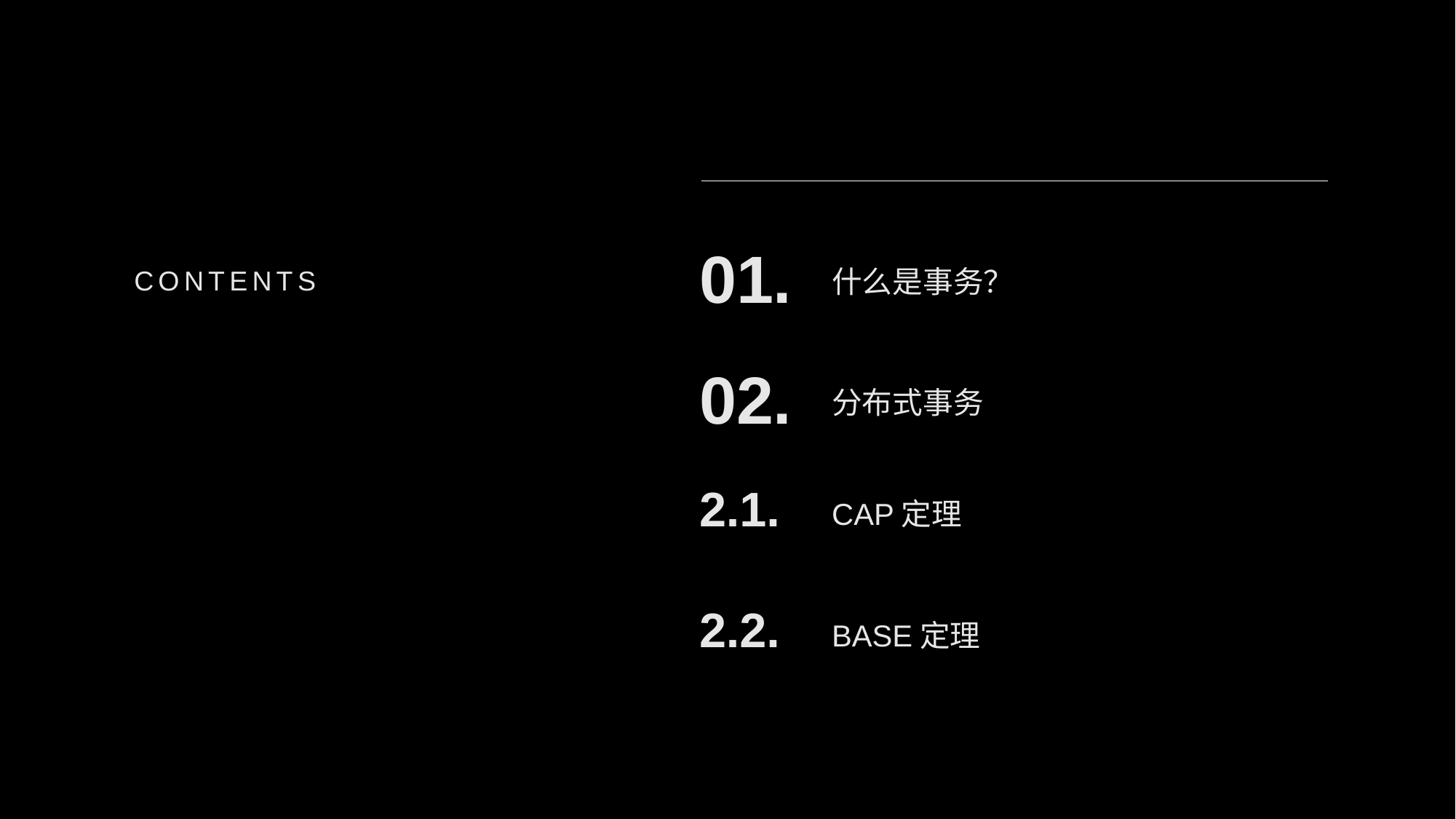

目录
01.
什么是事务？
CONTENTS
02.
分布式事务
2.1.
2.1.
2.1.
CAP定理
2.2.
2.2.
2.2.
BASE理论
BASE定理